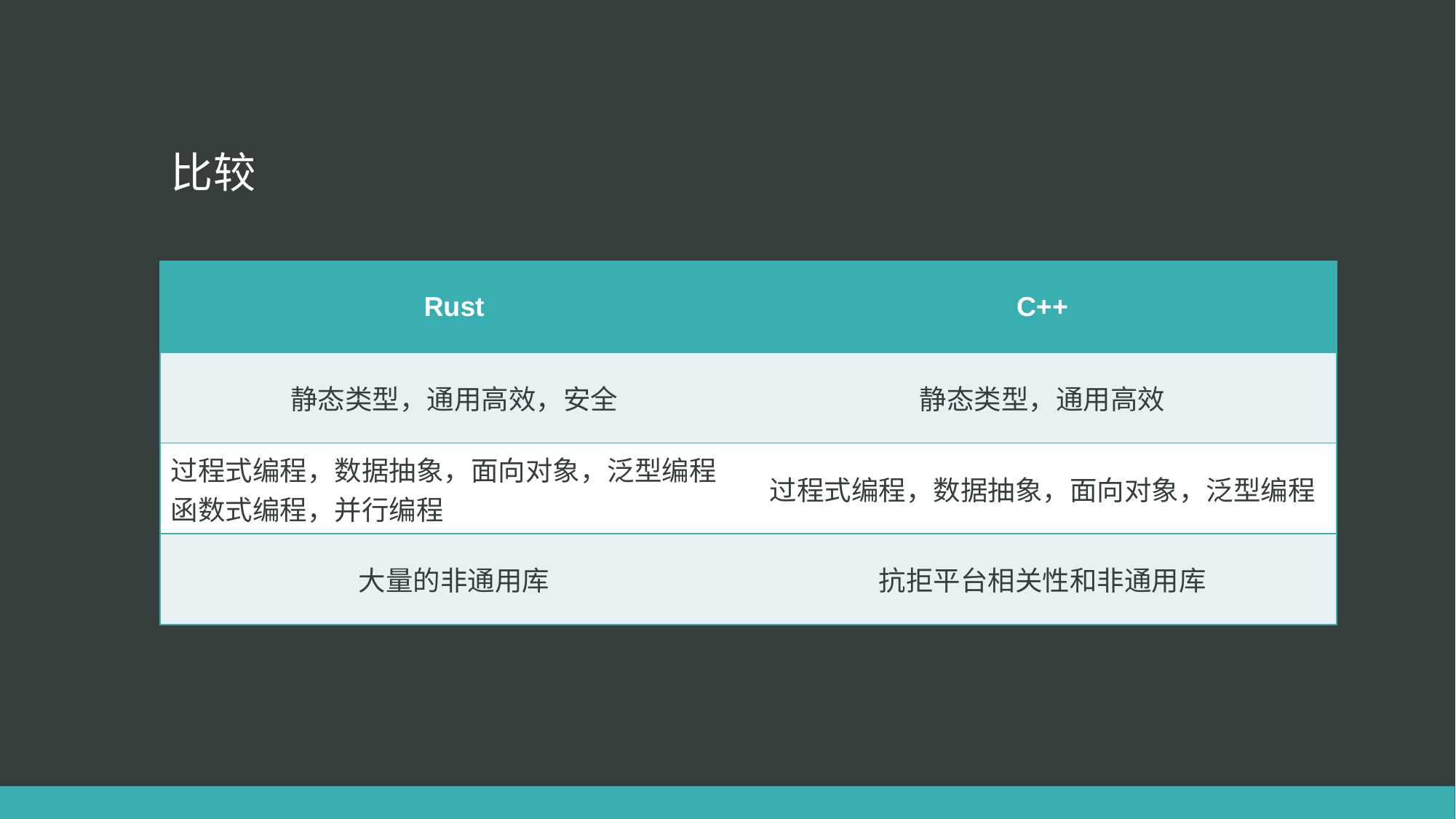

# 比较
| Rust | C++ |
| --- | --- |
| 静态类型，通用高效，安全 | 静态类型，通用高效 |
| 过程式编程，数据抽象，面向对象，泛型编程 函数式编程，并行编程 | 过程式编程，数据抽象，面向对象，泛型编程 |
| 大量的非通用库 | 抗拒平台相关性和非通用库 |